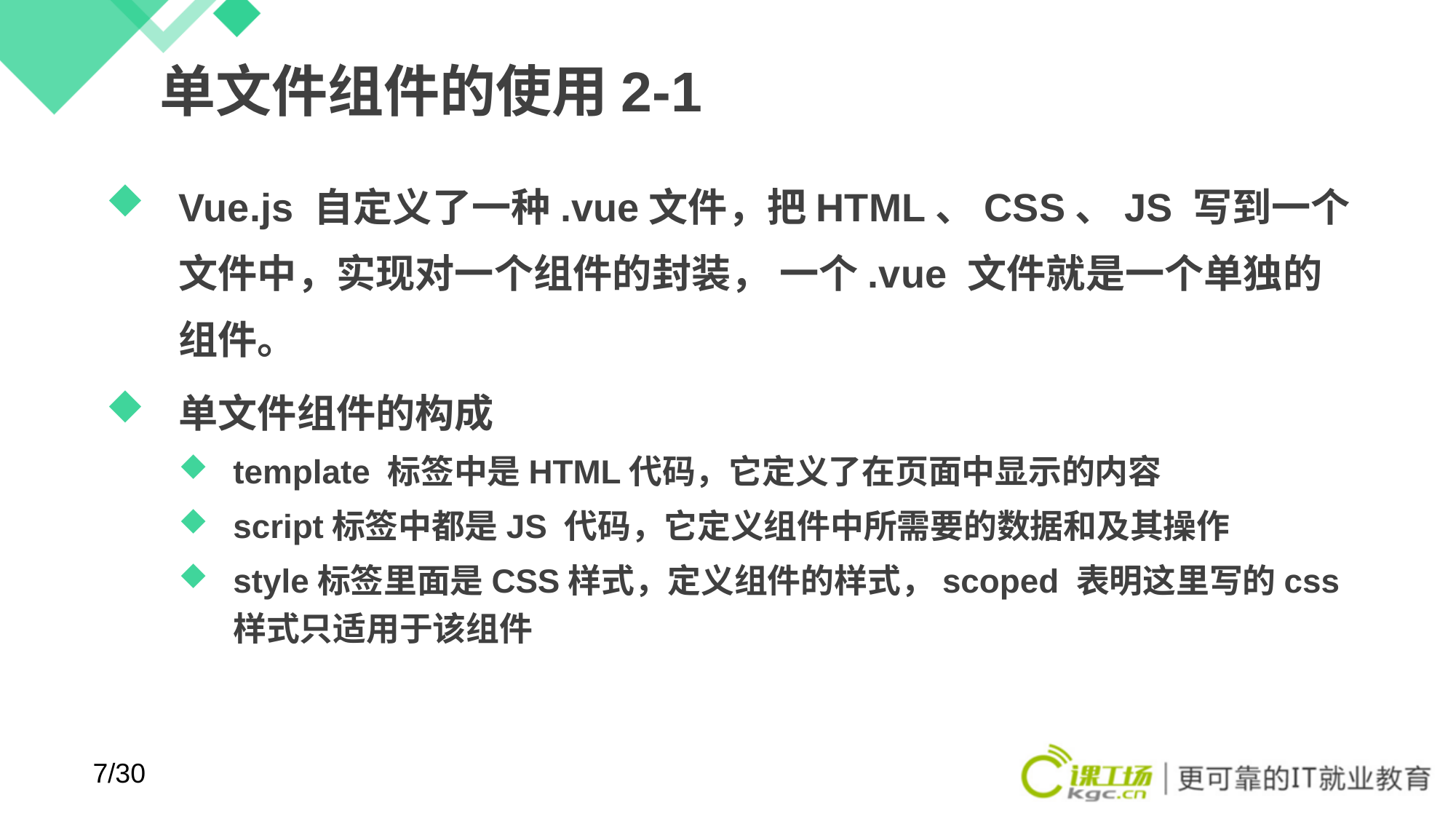

# 单文件组件的使用2-1
Vue.js 自定义了一种.vue文件，把HTML、CSS、JS 写到一个文件中，实现对一个组件的封装， 一个.vue 文件就是一个单独的组件。
单文件组件的构成
template 标签中是HTML代码，它定义了在页面中显示的内容
script标签中都是JS 代码，它定义组件中所需要的数据和及其操作
style标签里面是CSS样式，定义组件的样式，scoped 表明这里写的css 样式只适用于该组件